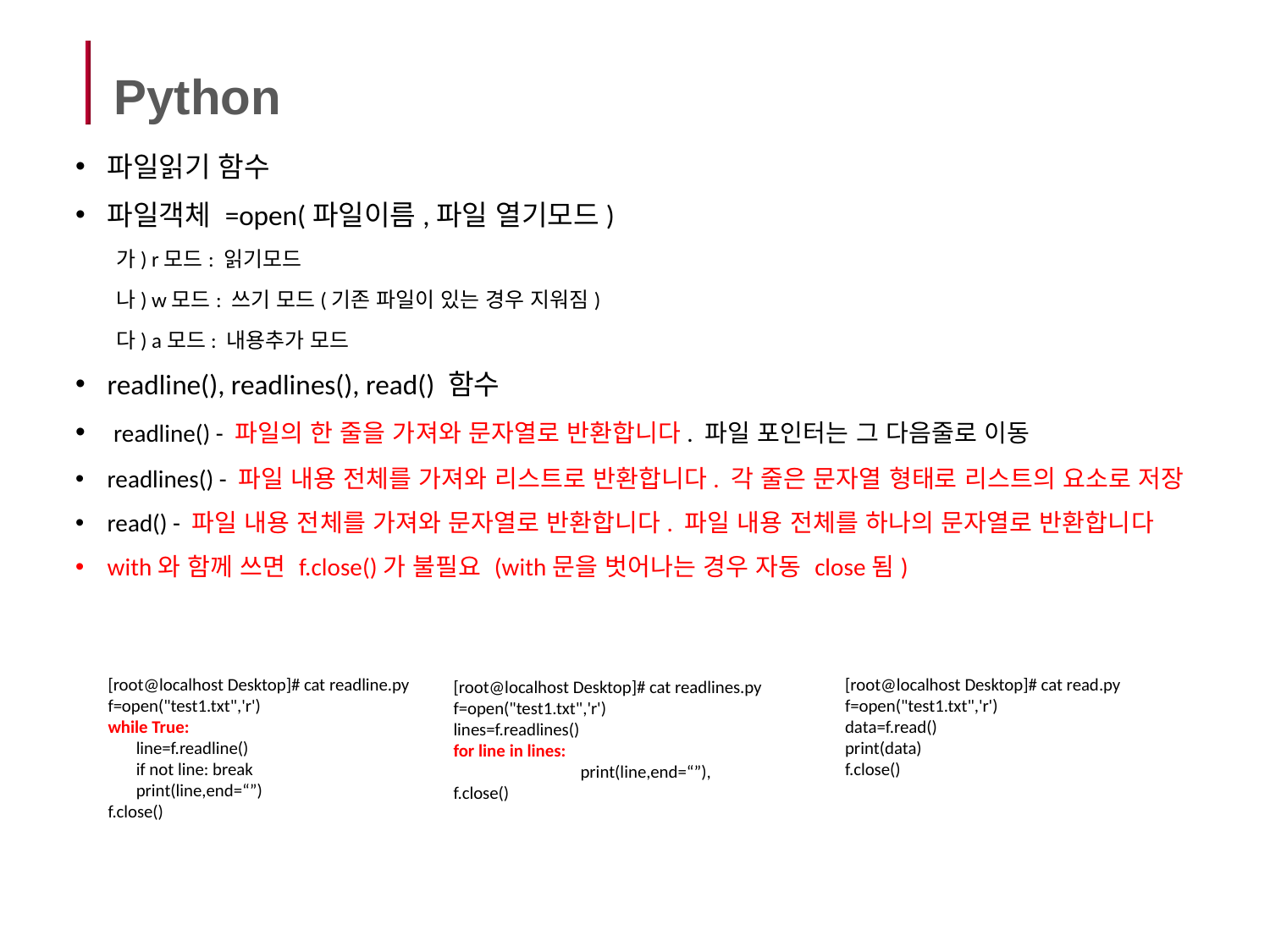

파일읽기 함수
파일객체 =open(파일이름,파일 열기모드)
      가) r모드: 읽기모드
      나) w모드: 쓰기 모드(기존 파일이 있는 경우 지워짐)
      다) a모드: 내용추가 모드
readline(), readlines(), read() 함수
 readline() - 파일의 한 줄을 가져와 문자열로 반환합니다. 파일 포인터는 그 다음줄로 이동
readlines() - 파일 내용 전체를 가져와 리스트로 반환합니다. 각 줄은 문자열 형태로 리스트의 요소로 저장
read() - 파일 내용 전체를 가져와 문자열로 반환합니다. 파일 내용 전체를 하나의 문자열로 반환합니다
with와 함께 쓰면 f.close()가 불필요 (with문을 벗어나는 경우 자동 close됨)

[root@localhost Desktop]# cat read.py
f=open("test1.txt",'r')
data=f.read()
print(data)
f.close()
[root@localhost Desktop]# cat readline.py
f=open("test1.txt",'r')
while True:
       line=f.readline()
       if not line: break
       print(line,end=“”)
f.close()
[root@localhost Desktop]# cat readlines.py
f=open("test1.txt",'r')
lines=f.readlines()
for line in lines:
	print(line,end=“”),
f.close()